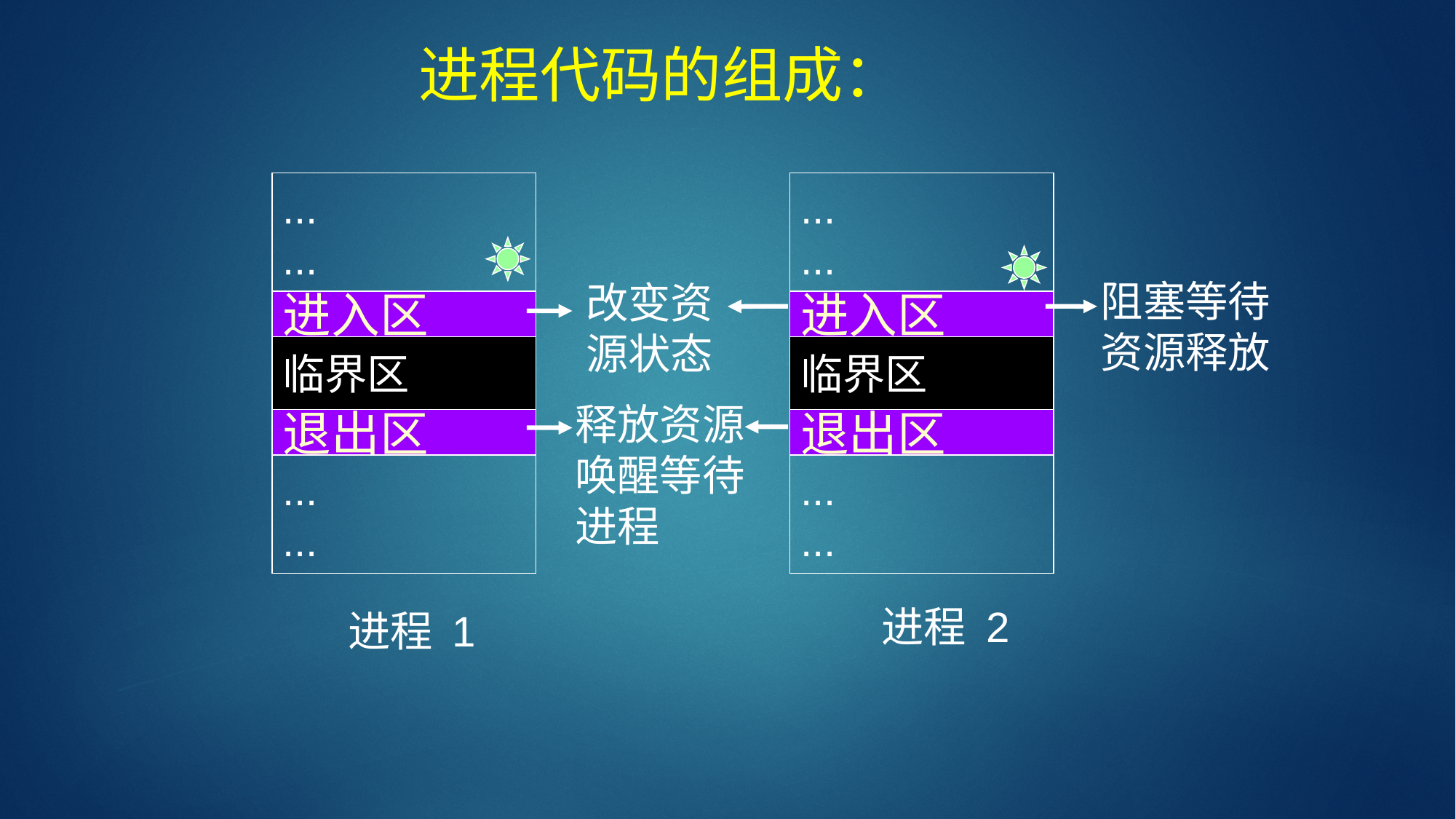

# 进程代码的组成：
...
...
...
...

阻塞等待
资源释放
改变资源状态
进入区
进入区

临界区
临界区
释放资源
唤醒等待进程
退出区
退出区

...
...
...
...
进程 2
进程 1